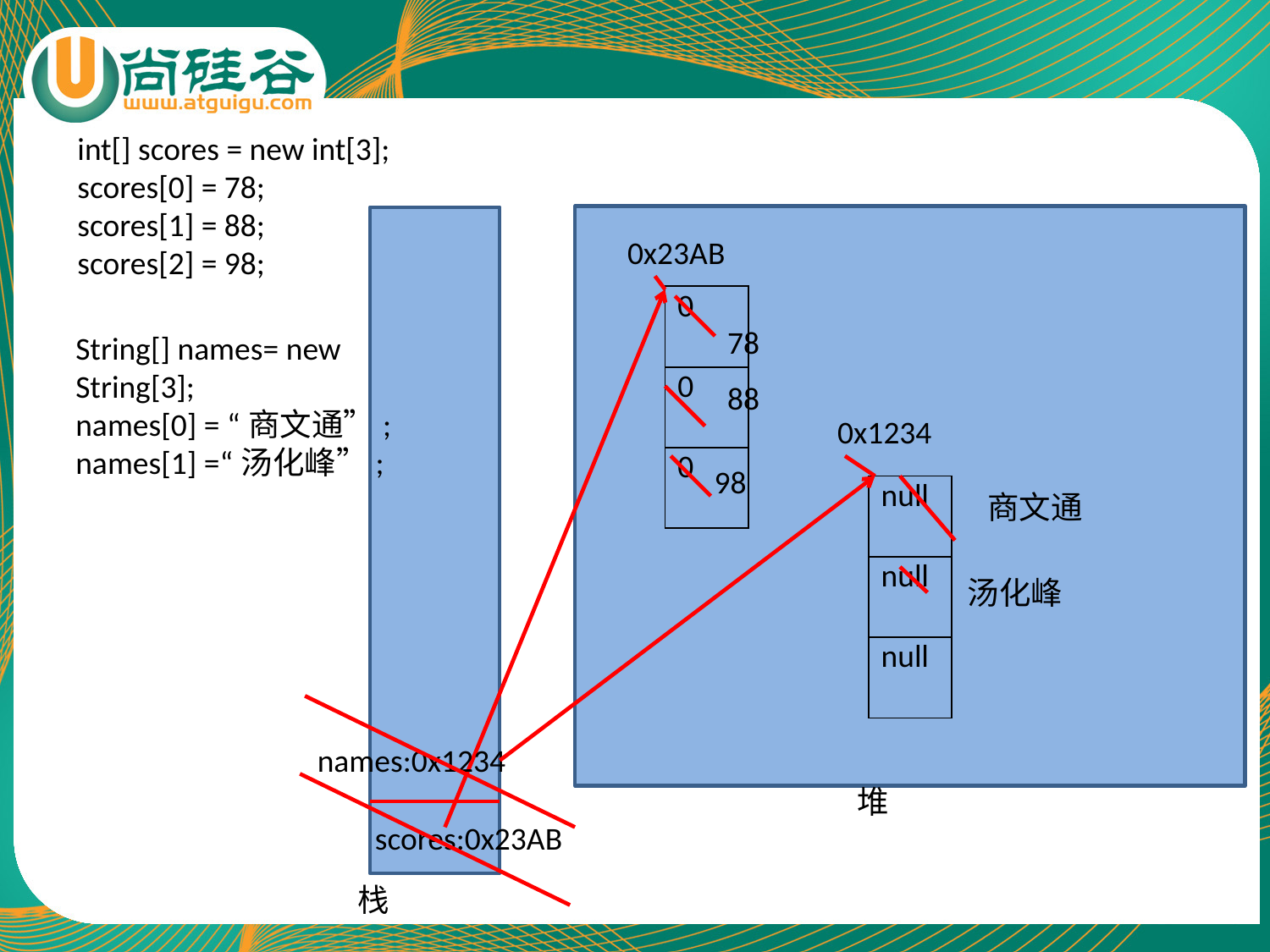

int[] scores = new int[3];
scores[0] = 78;
scores[1] = 88;
scores[2] = 98;

0x23AB
| 0 |
| --- |
| 0 |
| 0 |
78
String[] names= new String[3];
names[0] = “商文通”;
names[1] =“汤化峰”;
88
0x1234
98
| null |
| --- |
| null |
| null |
商文通
汤化峰
names:0x1234
堆
scores:0x23AB

栈